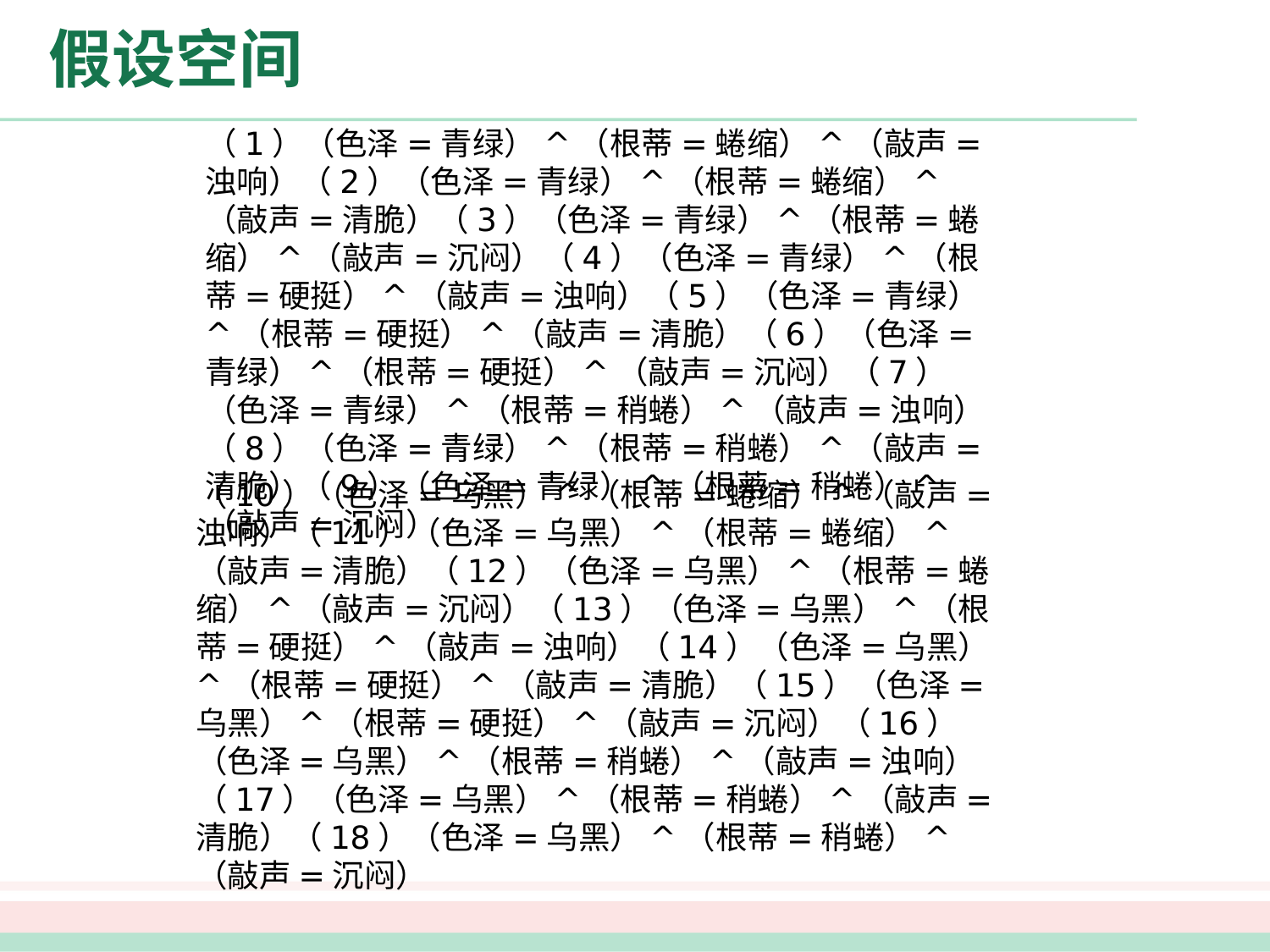

# 假设空间
（1）（色泽=青绿）^（根蒂=蜷缩）^（敲声=浊响）（2）（色泽=青绿）^（根蒂=蜷缩）^（敲声=清脆）（3）（色泽=青绿）^（根蒂=蜷缩）^（敲声=沉闷）（4）（色泽=青绿）^（根蒂=硬挺）^（敲声=浊响）（5）（色泽=青绿）^（根蒂=硬挺）^（敲声=清脆）（6）（色泽=青绿）^（根蒂=硬挺）^（敲声=沉闷）（7）（色泽=青绿）^（根蒂=稍蜷）^（敲声=浊响）（8）（色泽=青绿）^（根蒂=稍蜷）^（敲声=清脆）（9）（色泽=青绿）^（根蒂=稍蜷）^（敲声=沉闷）
（10）（色泽=乌黑）^（根蒂=蜷缩）^（敲声=浊响）（11）（色泽=乌黑）^（根蒂=蜷缩）^（敲声=清脆）（12）（色泽=乌黑）^（根蒂=蜷缩）^（敲声=沉闷）（13）（色泽=乌黑）^（根蒂=硬挺）^（敲声=浊响）（14）（色泽=乌黑）^（根蒂=硬挺）^（敲声=清脆）（15）（色泽=乌黑）^（根蒂=硬挺）^（敲声=沉闷）（16）（色泽=乌黑）^（根蒂=稍蜷）^（敲声=浊响）（17）（色泽=乌黑）^（根蒂=稍蜷）^（敲声=清脆）（18）（色泽=乌黑）^（根蒂=稍蜷）^（敲声=沉闷）